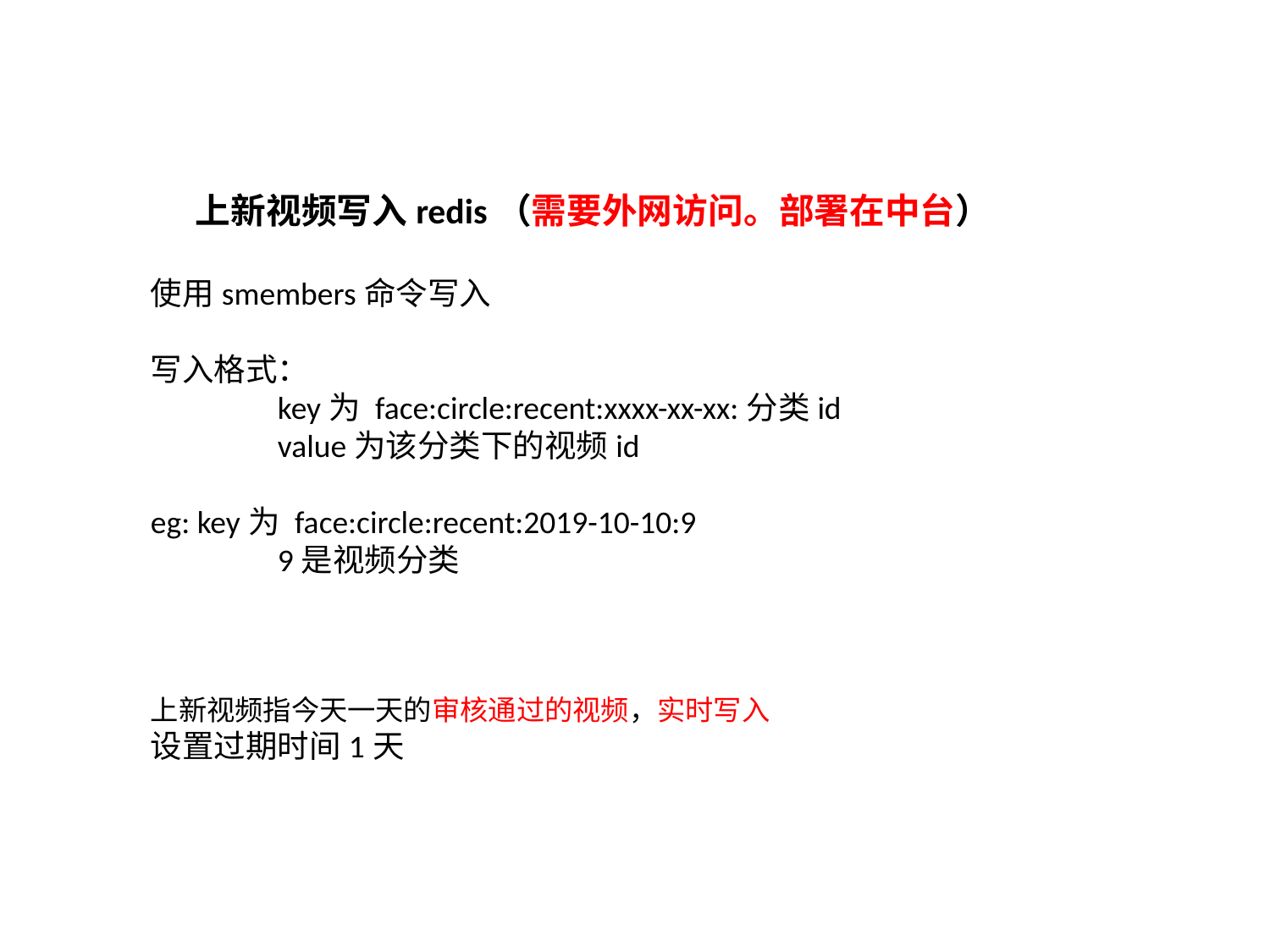

上新视频写入redis（需要外网访问。部署在中台）

使用smembers命令写入

写入格式：
	key为 face:circle:recent:xxxx-xx-xx:分类id
	value为该分类下的视频id

eg: key为 face:circle:recent:2019-10-10:9
	9是视频分类

上新视频指今天一天的审核通过的视频，实时写入
设置过期时间1天